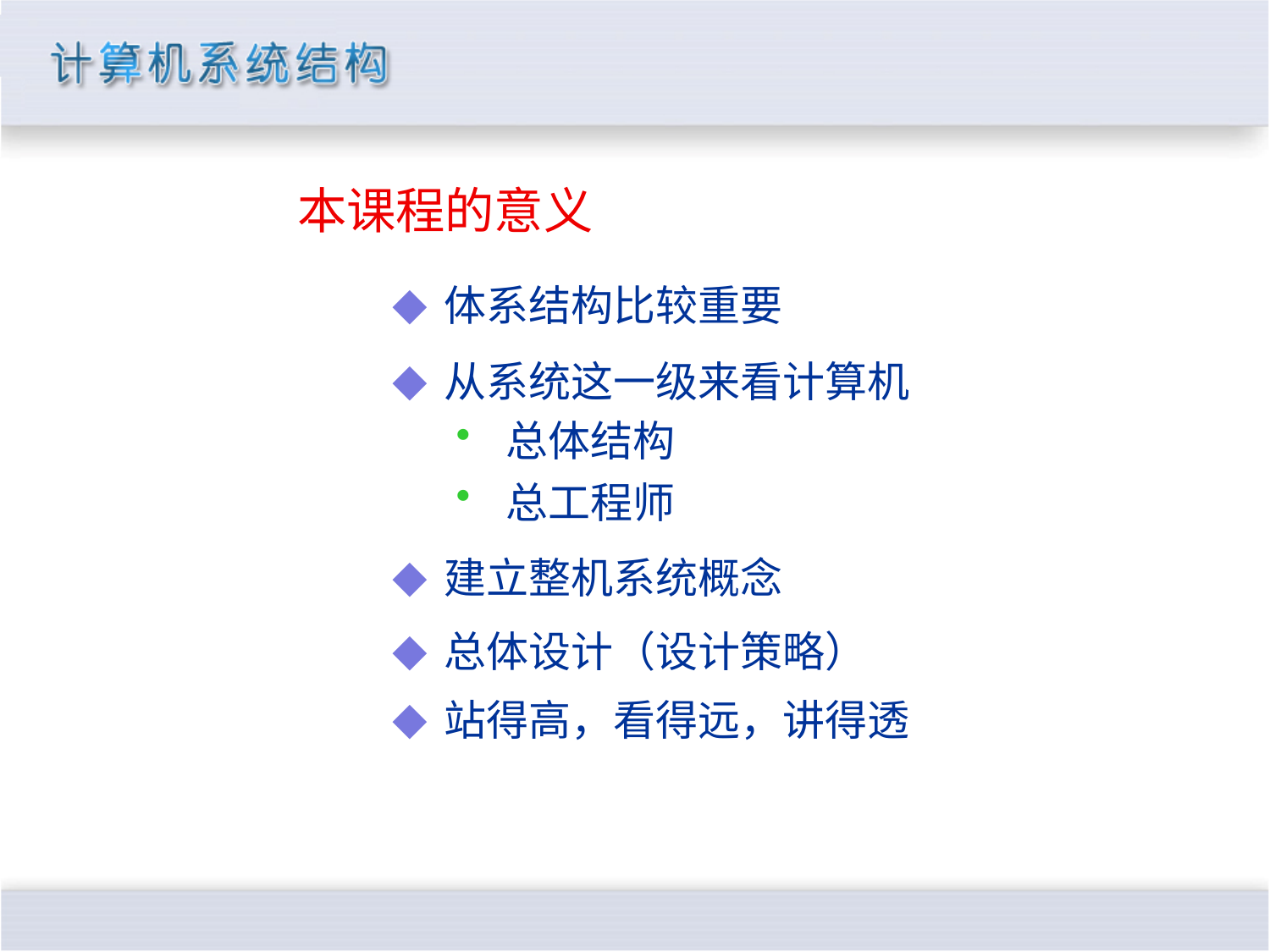

本课程的意义
◆ 体系结构比较重要
◆ 从系统这一级来看计算机
 总体结构
 总工程师
◆ 建立整机系统概念
◆ 总体设计（设计策略）
◆ 站得高，看得远，讲得透